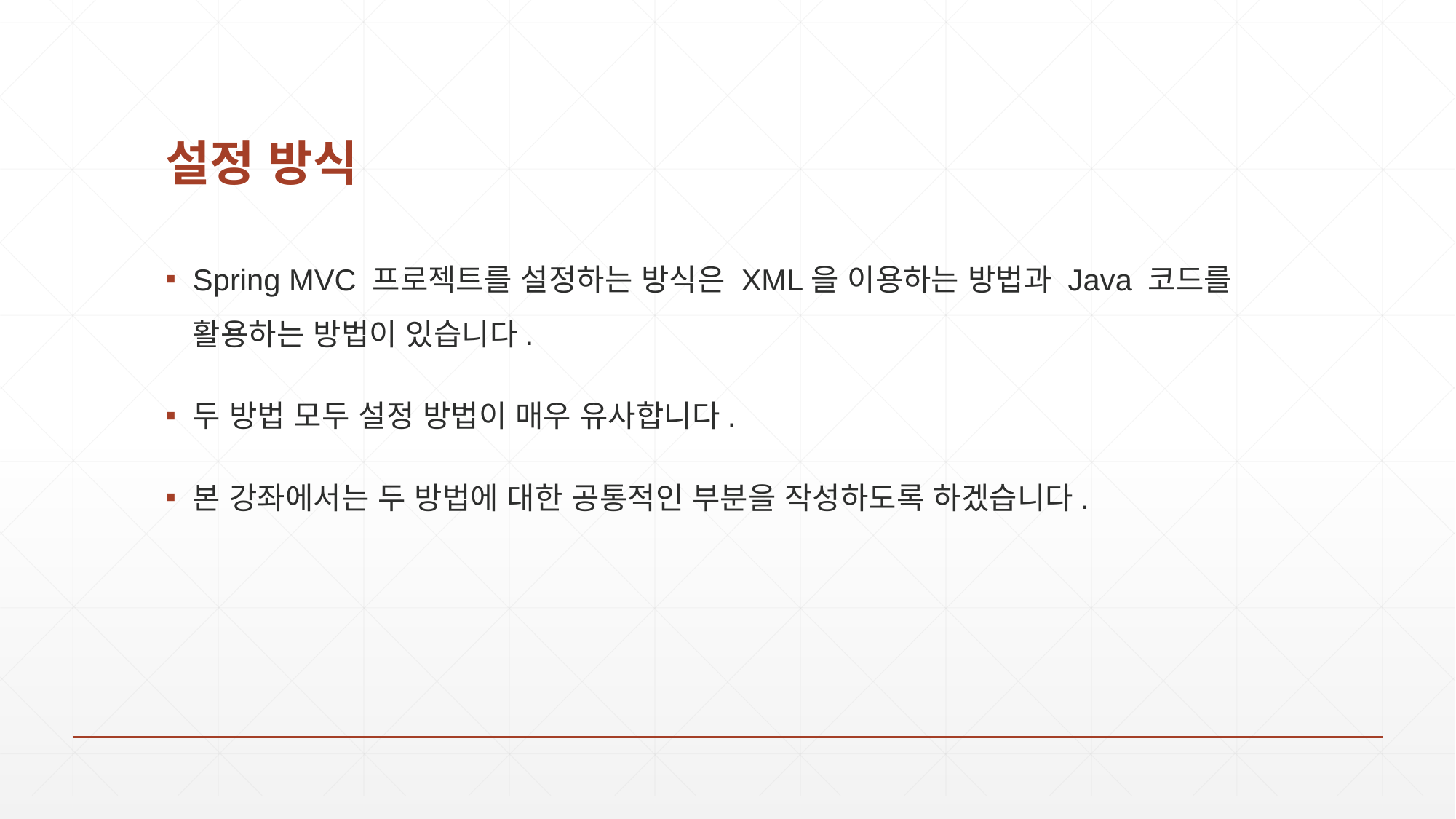

# 설정 방식
Spring MVC 프로젝트를 설정하는 방식은 XML을 이용하는 방법과 Java 코드를 활용하는 방법이 있습니다.
두 방법 모두 설정 방법이 매우 유사합니다.
본 강좌에서는 두 방법에 대한 공통적인 부분을 작성하도록 하겠습니다.